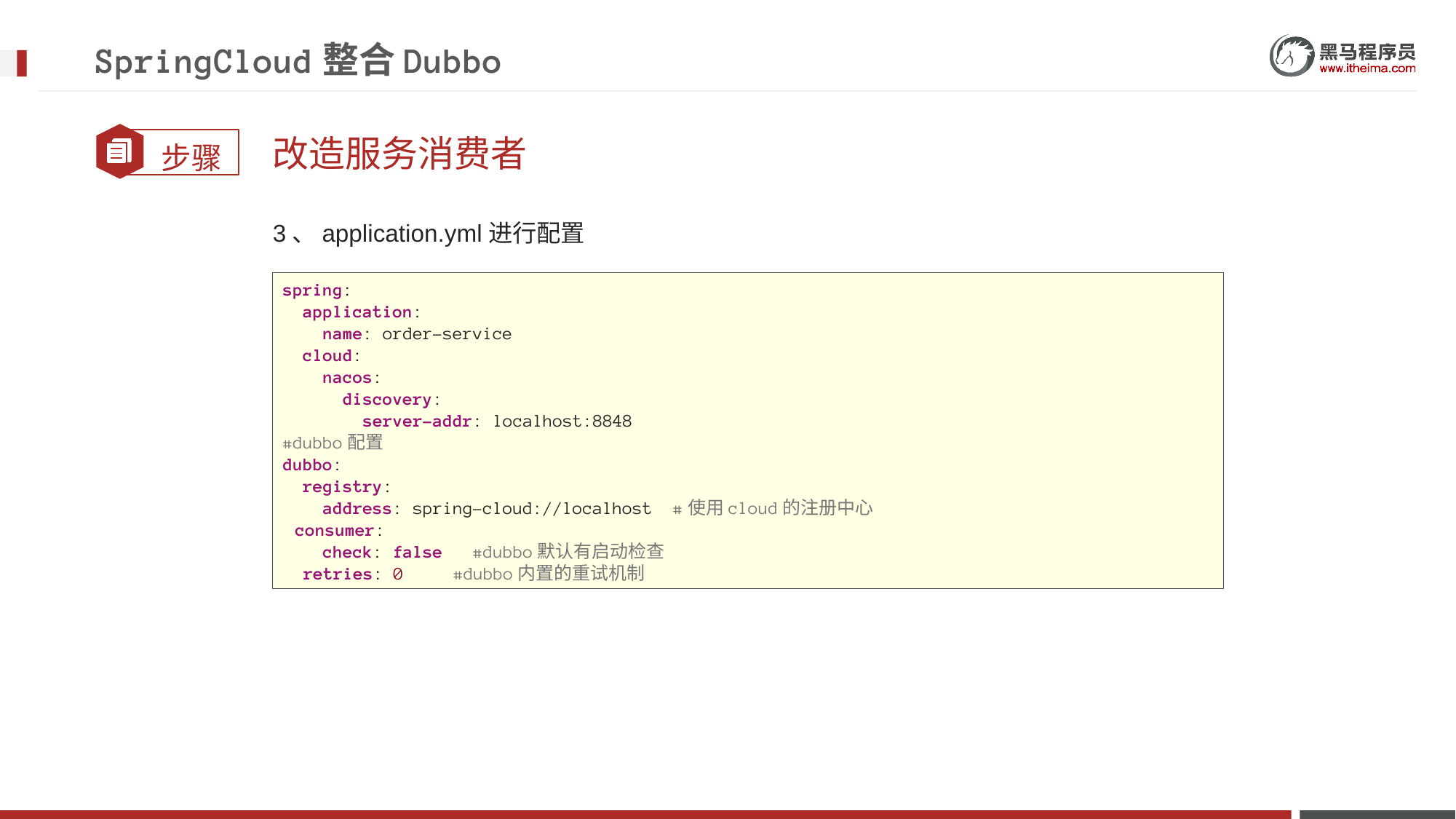

# SpringCloud整合Dubbo
改造服务消费者
3、application.yml进行配置
spring:
  application:
    name: order-service
  cloud:
    nacos:
      discovery:
        server-addr: localhost:8848
#dubbo配置
dubbo:
  registry:
    address: spring-cloud://localhost  #使用cloud的注册中心
  consumer:
    check: false   #dubbo默认有启动检查
    retries: 0     #dubbo内置的重试机制